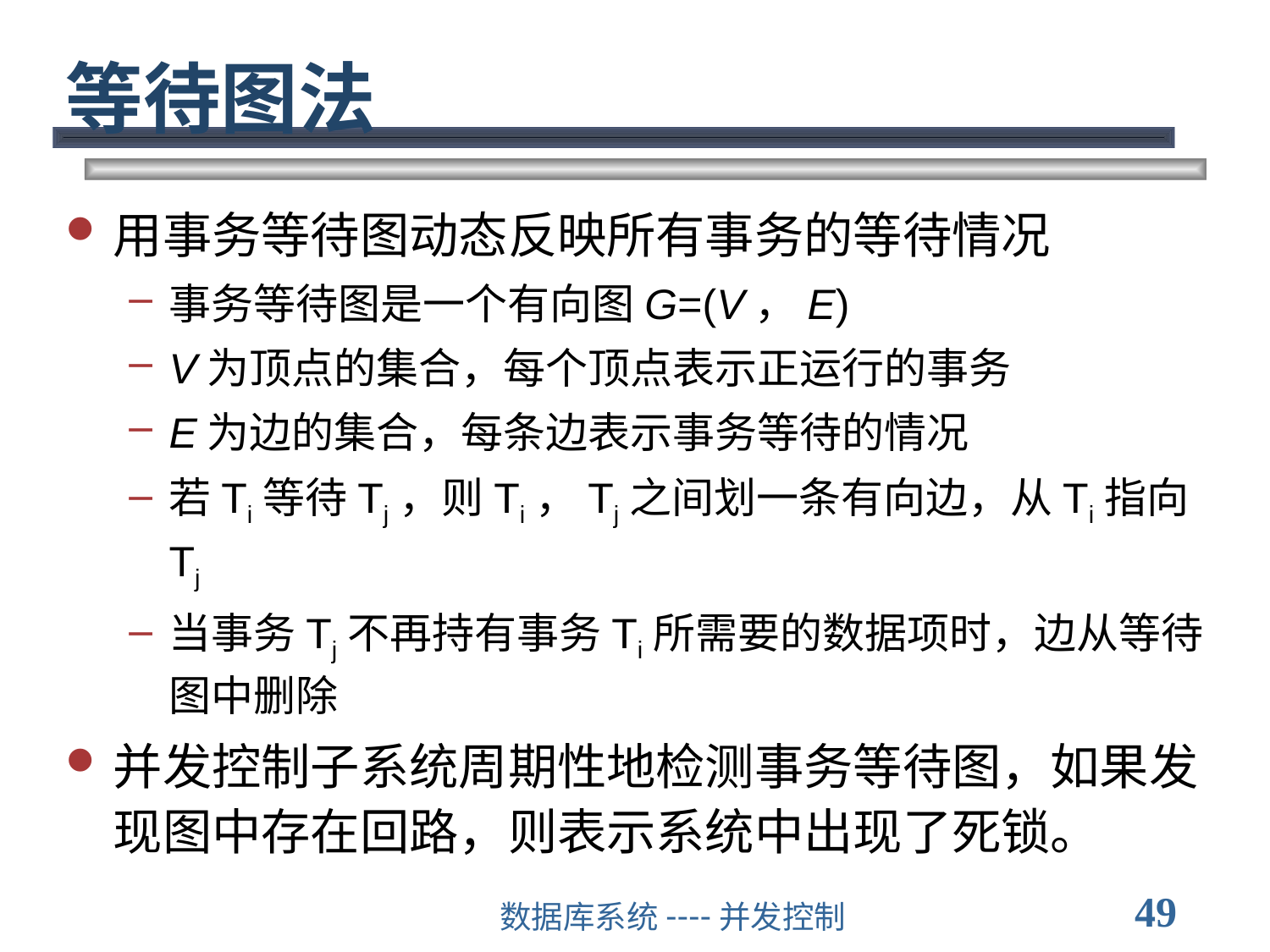

# 等待图法
用事务等待图动态反映所有事务的等待情况
事务等待图是一个有向图G=(V，E)
V为顶点的集合，每个顶点表示正运行的事务
E为边的集合，每条边表示事务等待的情况
若Ti等待Tj，则Ti，Tj之间划一条有向边，从Ti指向Tj
当事务Tj不再持有事务Ti所需要的数据项时，边从等待图中删除
并发控制子系统周期性地检测事务等待图，如果发现图中存在回路，则表示系统中出现了死锁。
49
数据库系统----并发控制